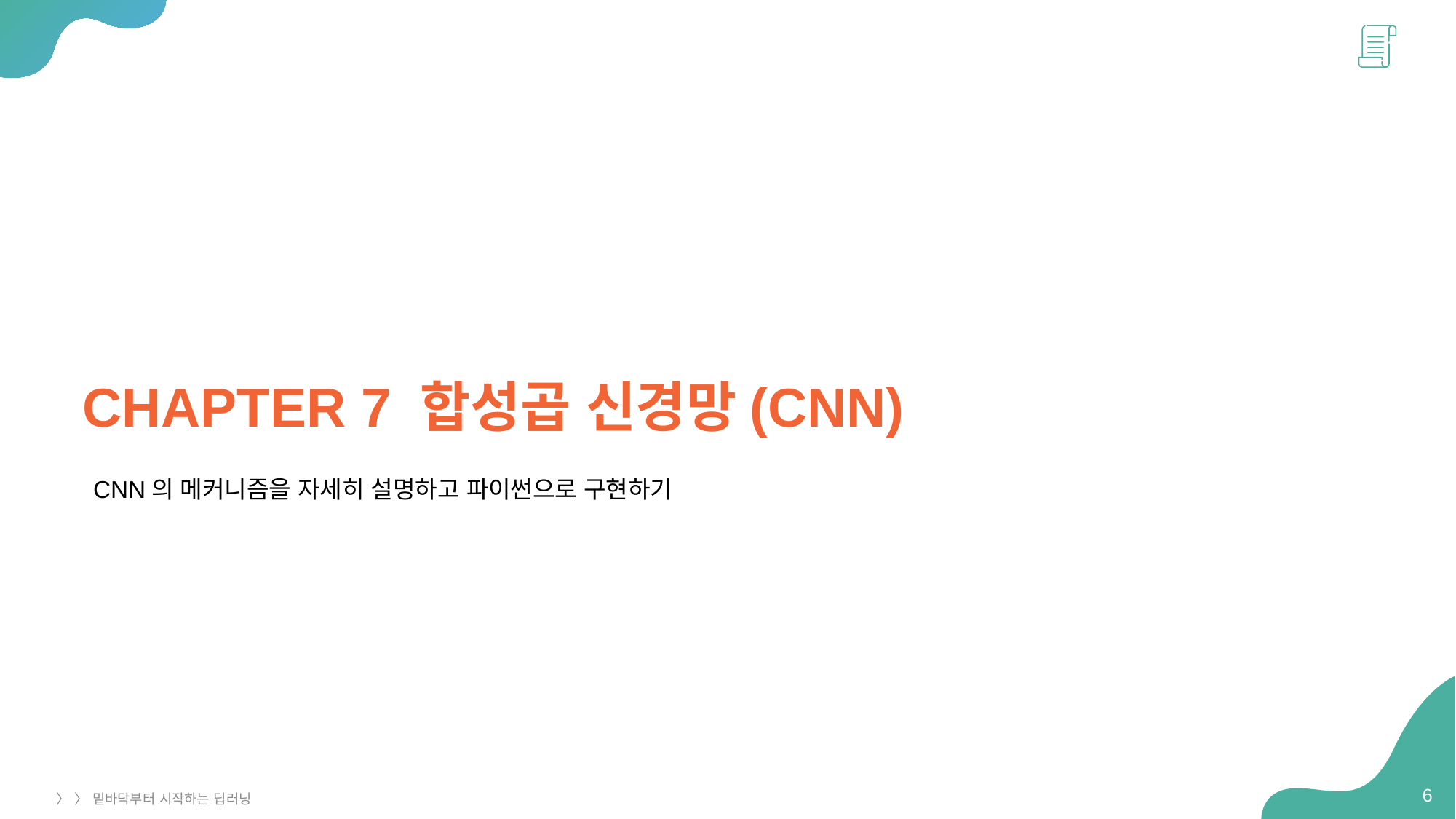

CHAPTER 7 합성곱 신경망(CNN)
CNN의 메커니즘을 자세히 설명하고 파이썬으로 구현하기
6
〉 〉 밑바닥부터 시작하는 딥러닝